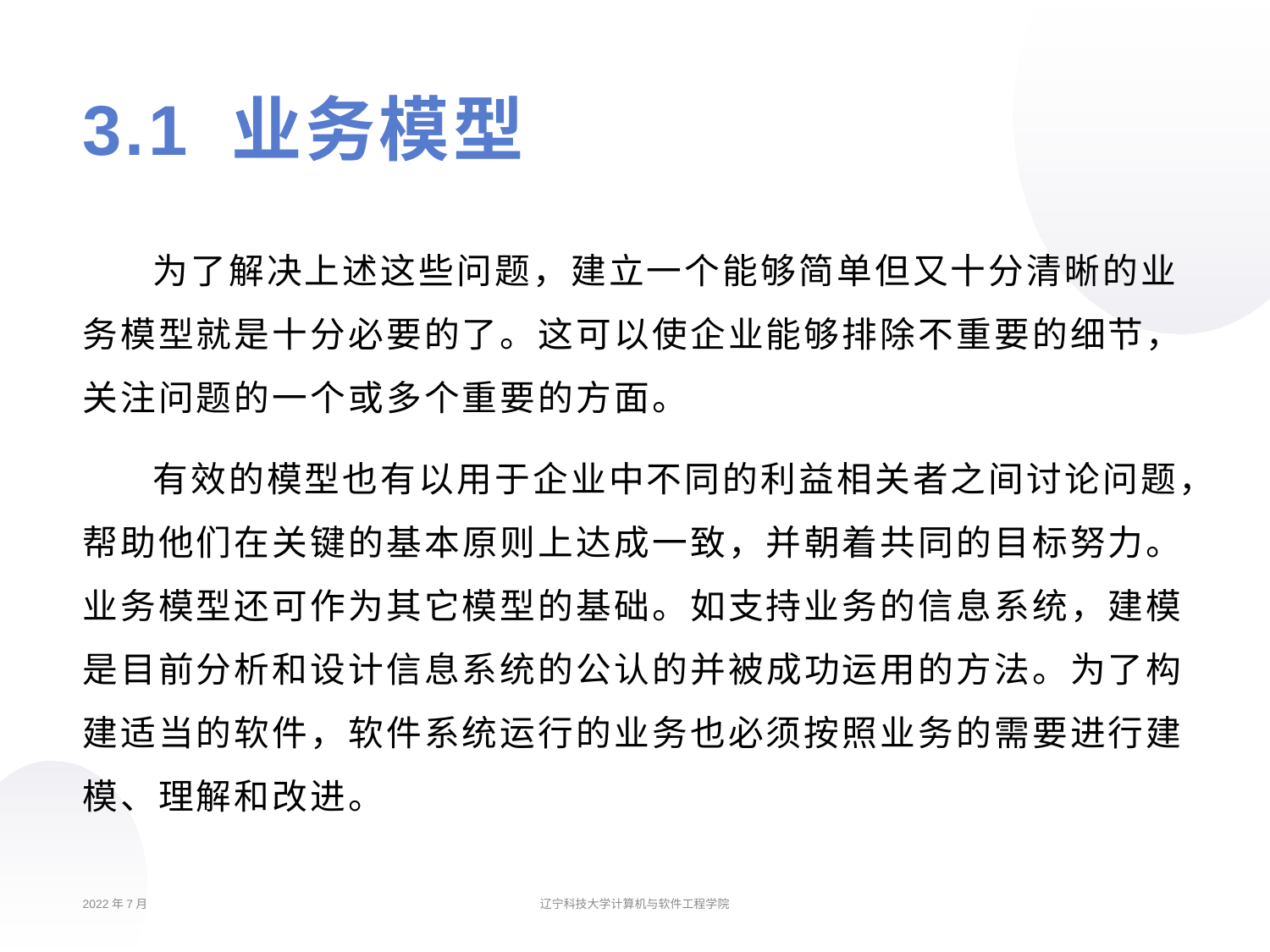

# 3.1 业务模型
为了解决上述这些问题，建立一个能够简单但又十分清晰的业务模型就是十分必要的了。这可以使企业能够排除不重要的细节，关注问题的一个或多个重要的方面。
有效的模型也有以用于企业中不同的利益相关者之间讨论问题，帮助他们在关键的基本原则上达成一致，并朝着共同的目标努力。业务模型还可作为其它模型的基础。如支持业务的信息系统，建模是目前分析和设计信息系统的公认的并被成功运用的方法。为了构建适当的软件，软件系统运行的业务也必须按照业务的需要进行建模、理解和改进。

5
2022年7月
辽宁科技大学计算机与软件工程学院